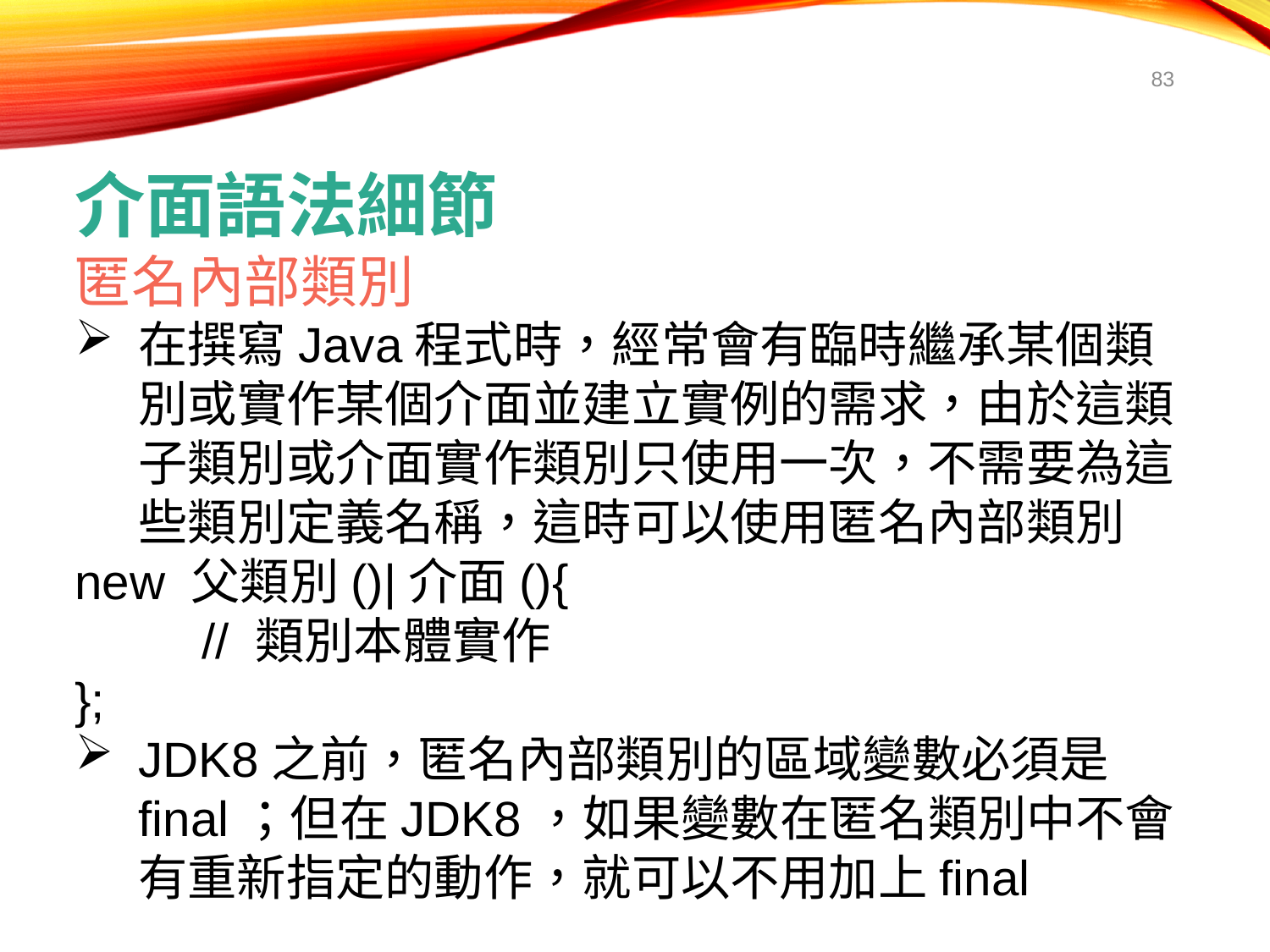

83
介面語法細節
匿名內部類別
在撰寫Java程式時，經常會有臨時繼承某個類別或實作某個介面並建立實例的需求，由於這類子類別或介面實作類別只使用一次，不需要為這些類別定義名稱，這時可以使用匿名內部類別
new 父類別()|介面(){
	// 類別本體實作
};
JDK8之前，匿名內部類別的區域變數必須是final；但在JDK8，如果變數在匿名類別中不會有重新指定的動作，就可以不用加上final